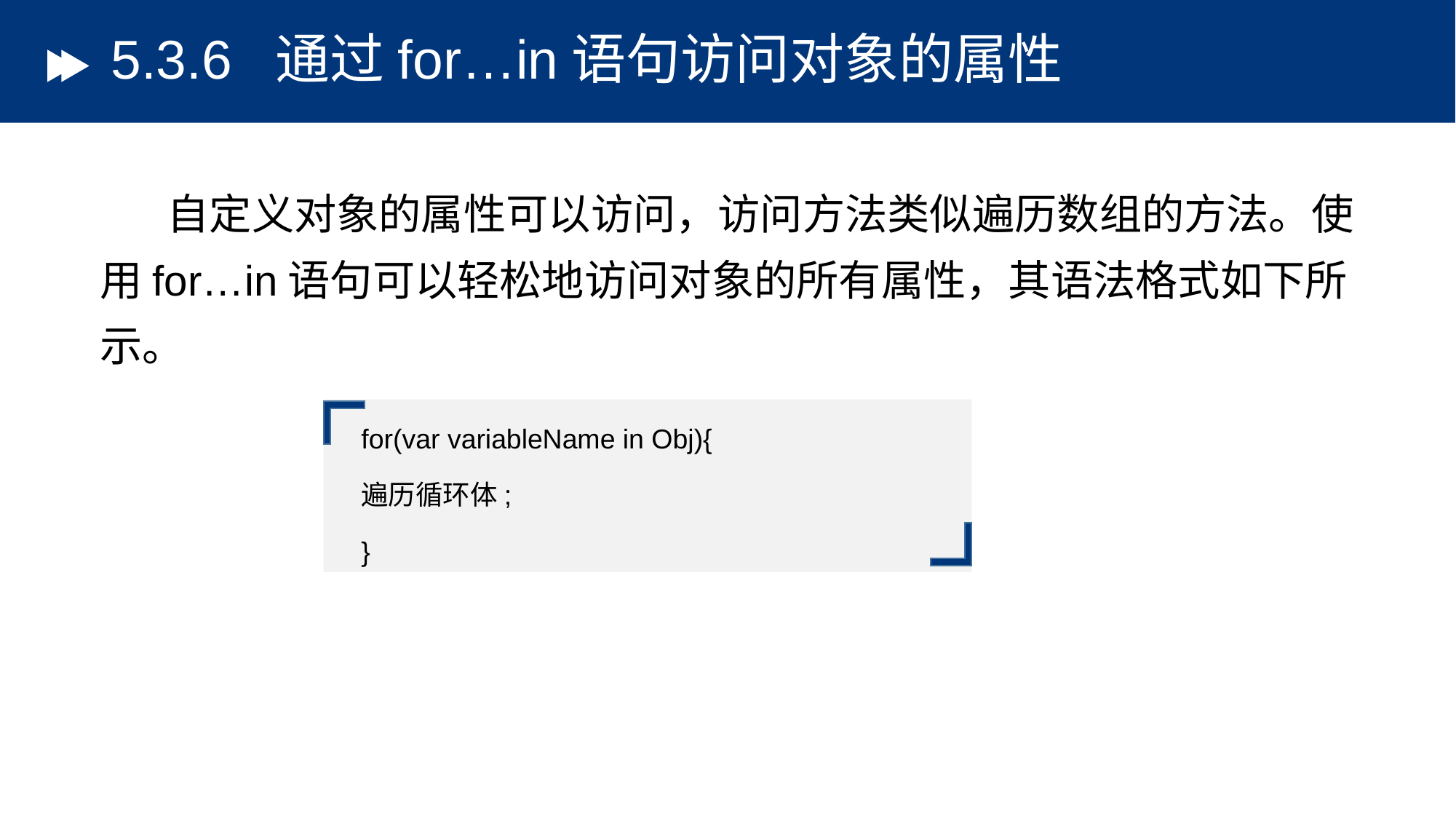

# 5.3.6  通过for…in语句访问对象的属性
      自定义对象的属性可以访问，访问方法类似遍历数组的方法。使用for…in语句可以轻松地访问对象的所有属性，其语法格式如下所示。

for(var variableName in Obj){
遍历循环体;
}